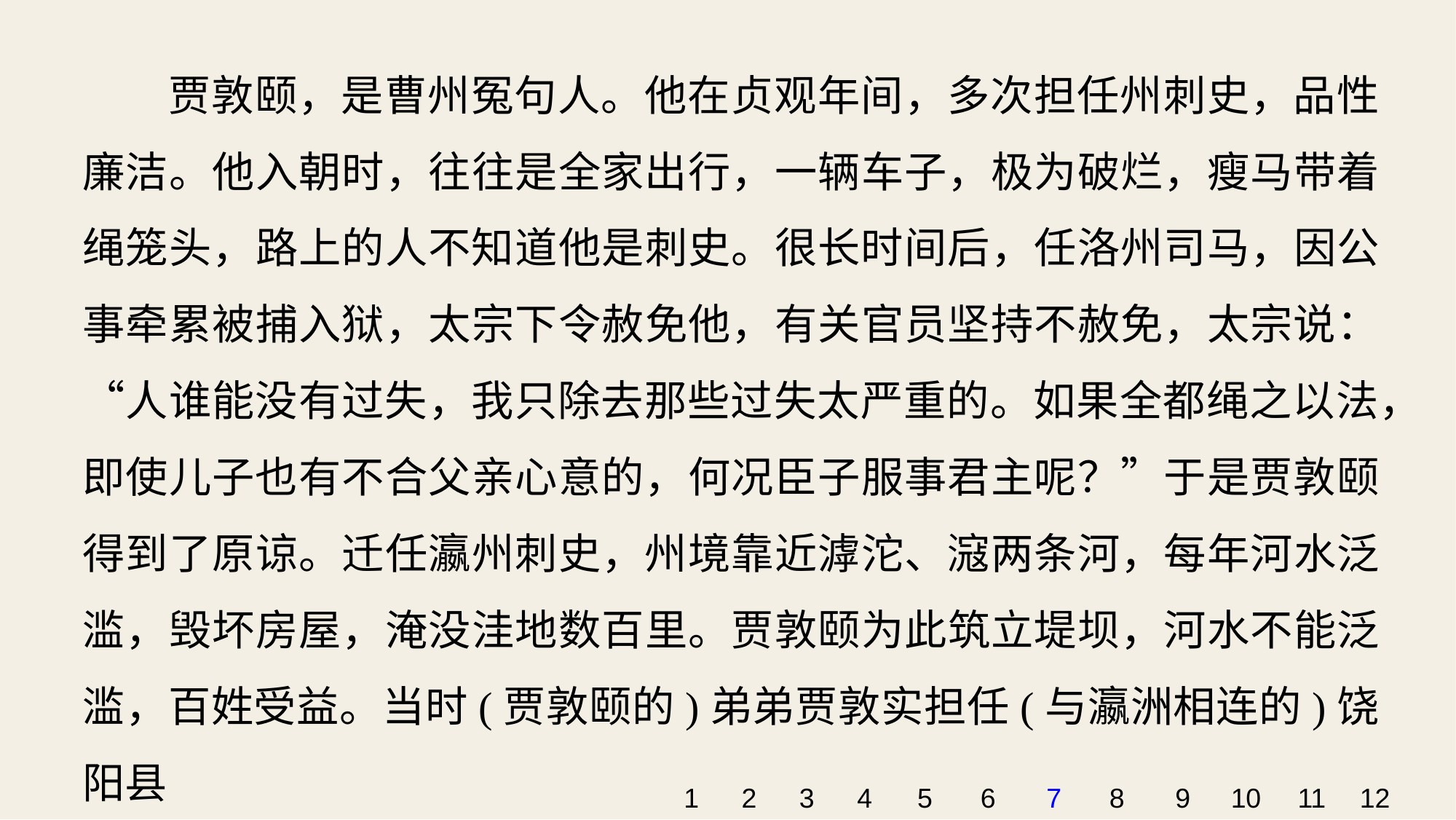

贾敦颐，是曹州冤句人。他在贞观年间，多次担任州刺史，品性廉洁。他入朝时，往往是全家出行，一辆车子，极为破烂，瘦马带着绳笼头，路上的人不知道他是刺史。很长时间后，任洛州司马，因公事牵累被捕入狱，太宗下令赦免他，有关官员坚持不赦免，太宗说：“人谁能没有过失，我只除去那些过失太严重的。如果全都绳之以法，即使儿子也有不合父亲心意的，何况臣子服事君主呢？”于是贾敦颐得到了原谅。迁任瀛州刺史，州境靠近滹沱、滱两条河，每年河水泛滥，毁坏房屋，淹没洼地数百里。贾敦颐为此筑立堤坝，河水不能泛滥，百姓受益。当时(贾敦颐的)弟弟贾敦实担任(与瀛洲相连的)饶阳县
1
2
3
4
5
6
7
8
9
10
11
12